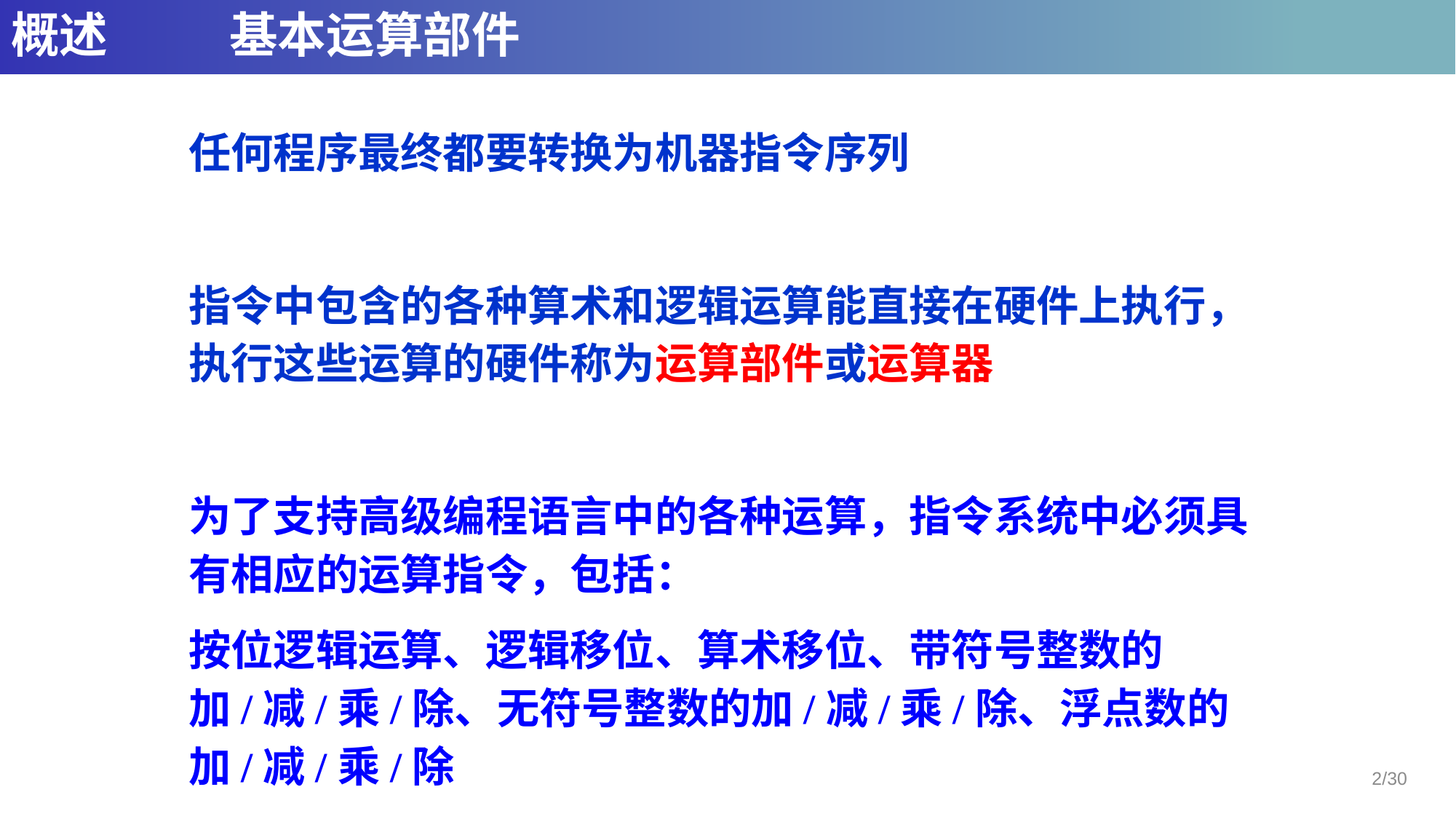

# 概述		基本运算部件
任何程序最终都要转换为机器指令序列

指令中包含的各种算术和逻辑运算能直接在硬件上执行，执行这些运算的硬件称为运算部件或运算器

为了支持高级编程语言中的各种运算，指令系统中必须具有相应的运算指令，包括：
按位逻辑运算、逻辑移位、算术移位、带符号整数的加/减/乘/除、无符号整数的加/减/乘/除、浮点数的加/减/乘/除
2/30